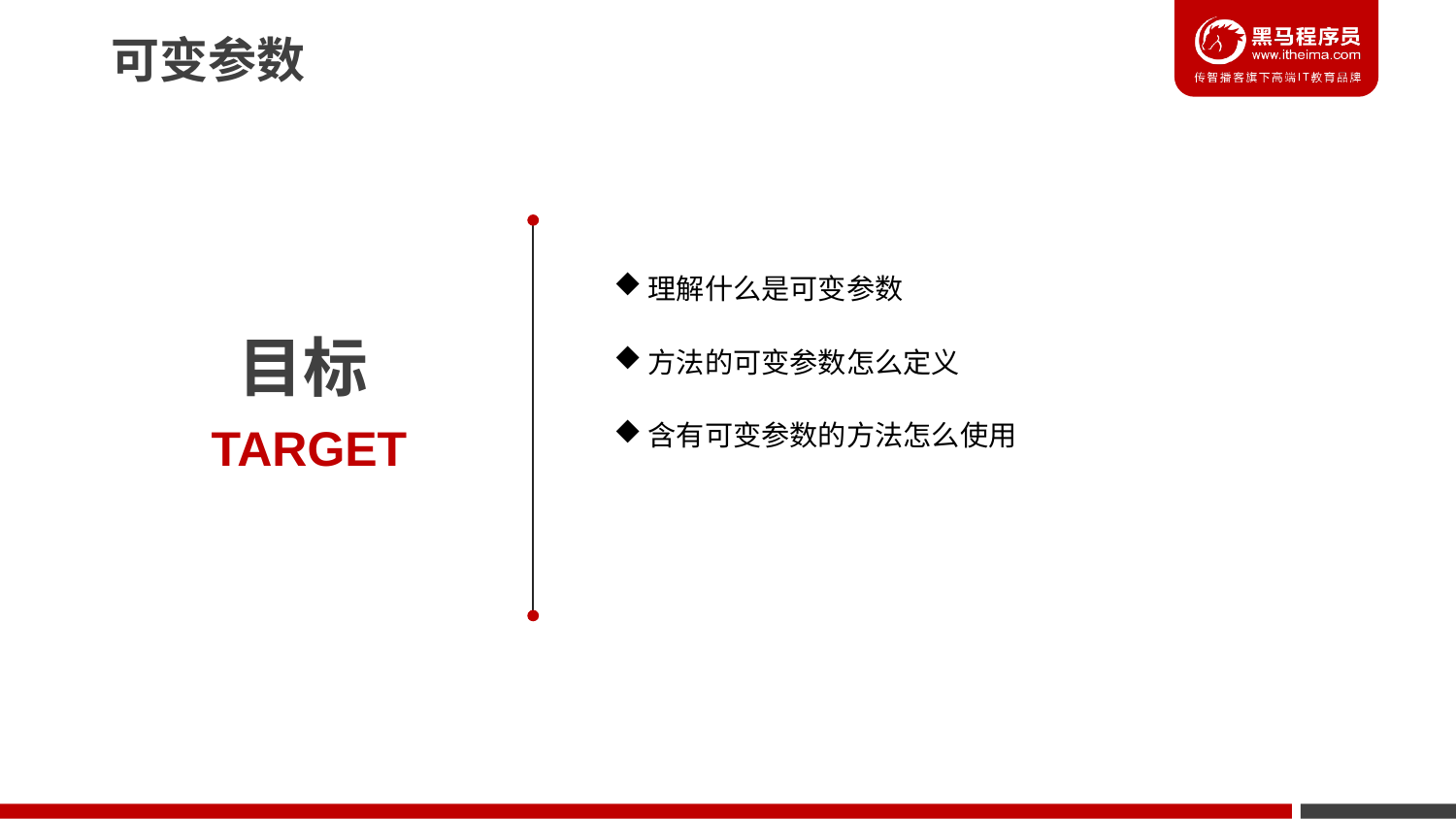

# 可变参数
理解什么是可变参数
方法的可变参数怎么定义
含有可变参数的方法怎么使用